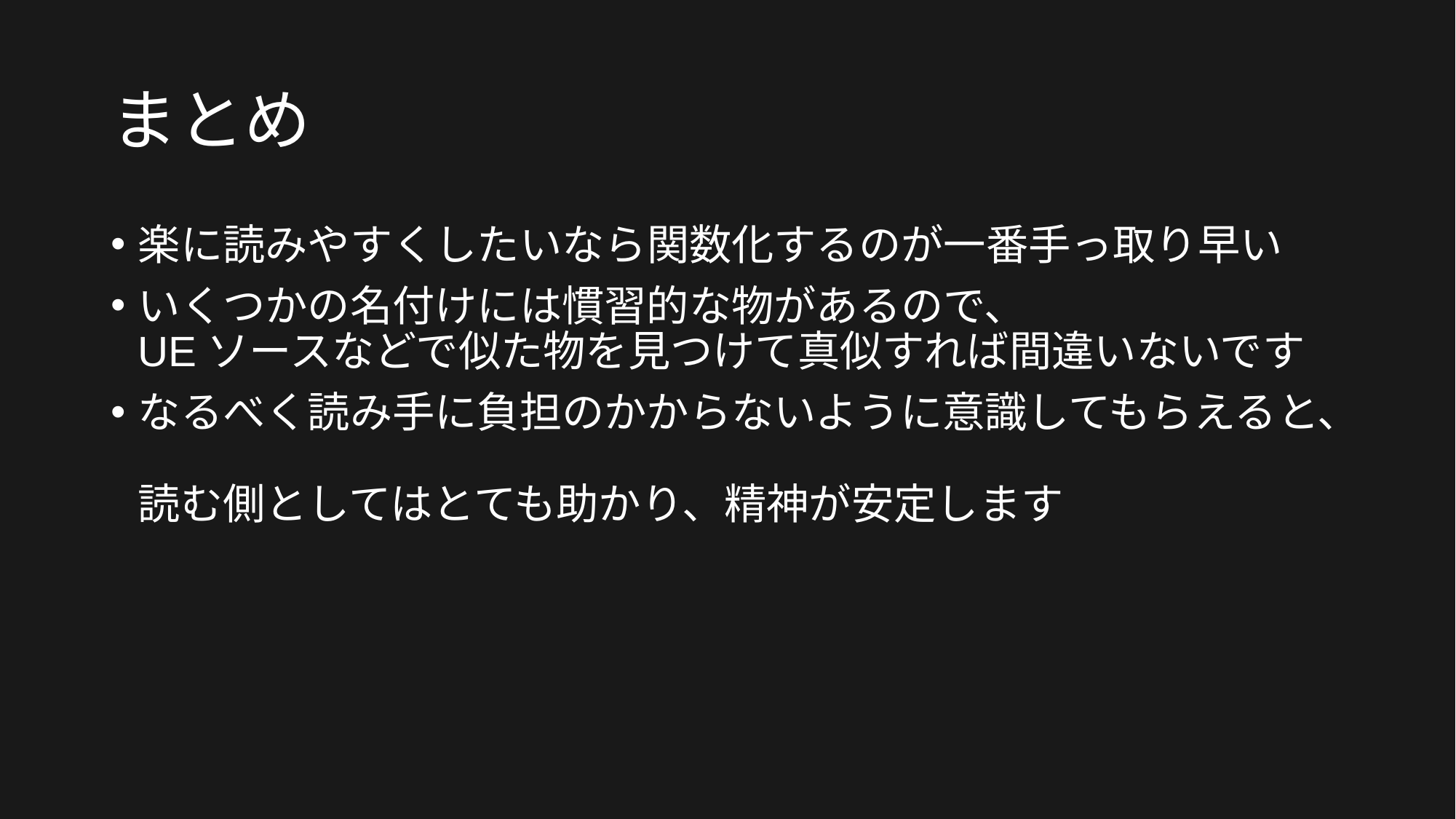

# まとめ
楽に読みやすくしたいなら関数化するのが一番手っ取り早い
いくつかの名付けには慣習的な物があるので、
UEソースなどで似た物を見つけて真似すれば間違いないです
なるべく読み手に負担のかからないように意識してもらえると、
読む側としてはとても助かり、精神が安定します